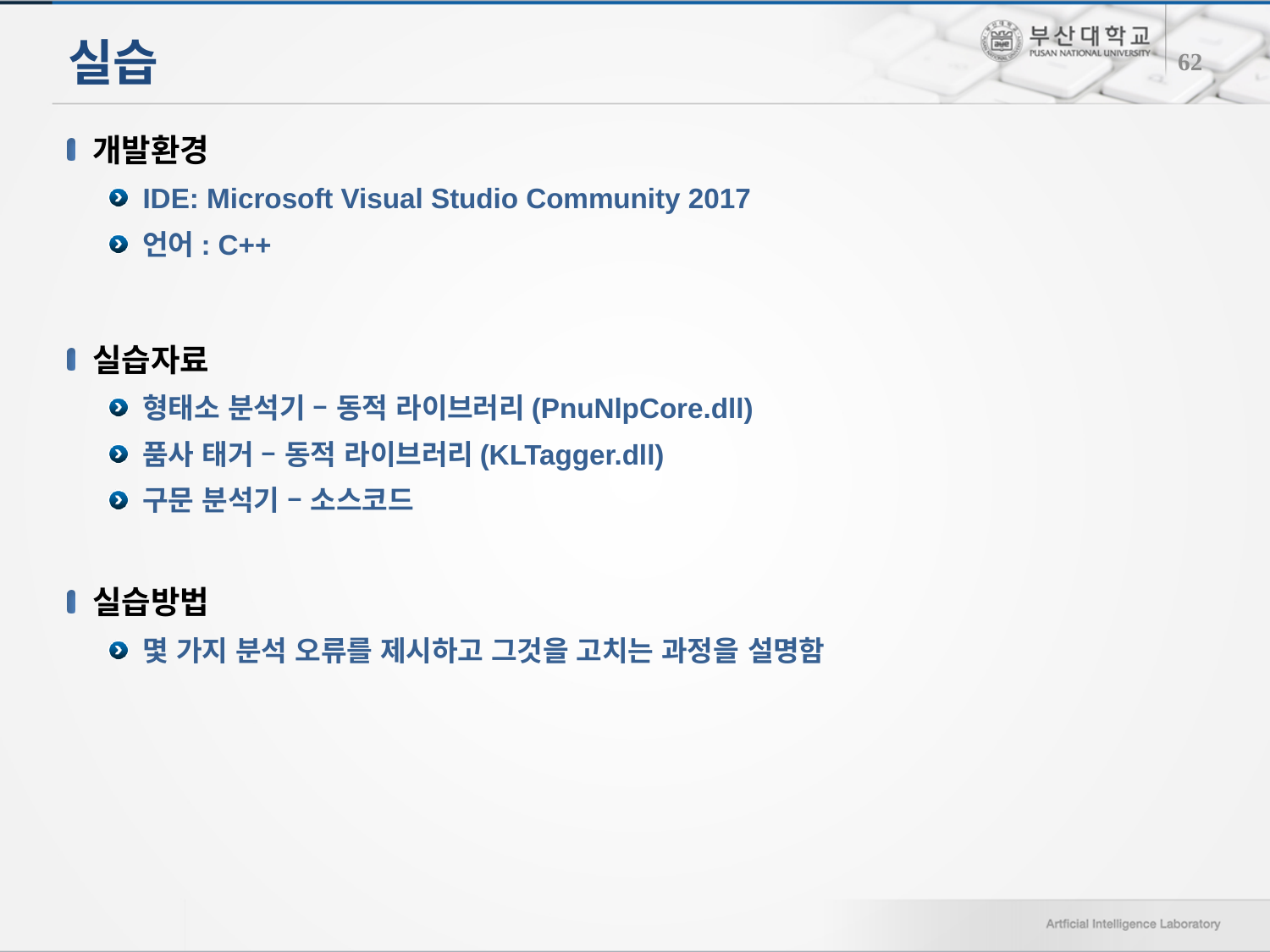

# 실습
62
개발환경
IDE: Microsoft Visual Studio Community 2017
언어: C++

실습자료
형태소 분석기 – 동적 라이브러리(PnuNlpCore.dll)
품사 태거 – 동적 라이브러리(KLTagger.dll)
구문 분석기 – 소스코드

실습방법
몇 가지 분석 오류를 제시하고 그것을 고치는 과정을 설명함